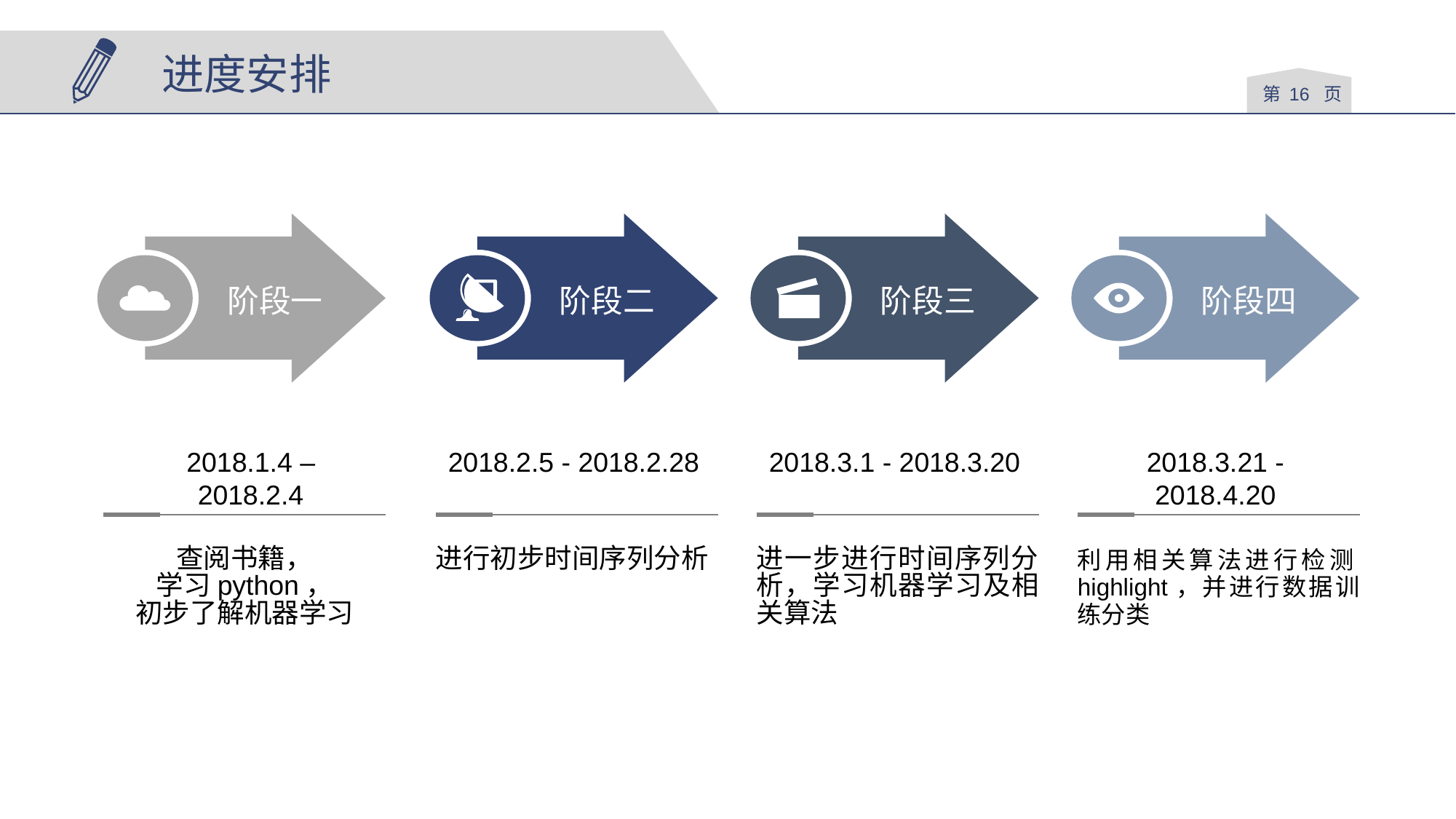

进度安排

第 16  页

阶段一
阶段二
阶段三
阶段四

2018.2.5 - 2018.2.28
2018.3.1 - 2018.3.20
2018.3.21 - 2018.4.20
2018.1.4 – 2018.2.4
进一步进行时间序列分析，学习机器学习及相关算法
利用相关算法进行检测highlight，并进行数据训练分类
查阅书籍，
学习python，
初步了解机器学习
进行初步时间序列分析